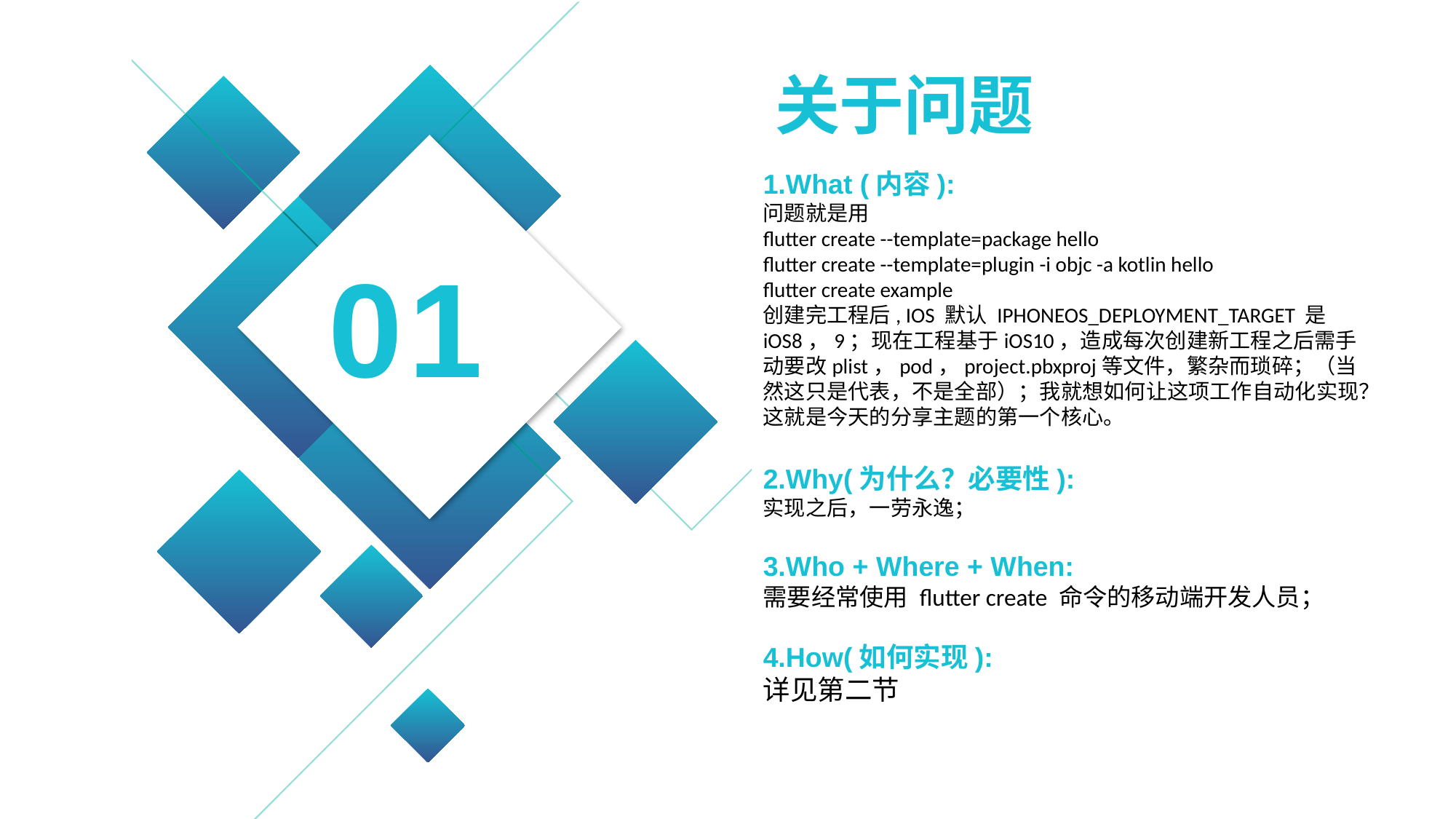

01

关于问题
1.What (内容):
问题就是用
flutter create --template=package hello
flutter create --template=plugin -i objc -a kotlin hello
flutter create example
创建完工程后, IOS 默认 IPHONEOS_DEPLOYMENT_TARGET 是 iOS8，9；现在工程基于iOS10，造成每次创建新工程之后需手动要改plist，pod，project.pbxproj等文件，繁杂而琐碎；（当然这只是代表，不是全部）；我就想如何让这项工作自动化实现？这就是今天的分享主题的第一个核心。

2.Why(为什么？必要性):
实现之后，一劳永逸；

3.Who + Where + When:
需要经常使用 flutter create 命令的移动端开发人员；

4.How(如何实现):
详见第二节